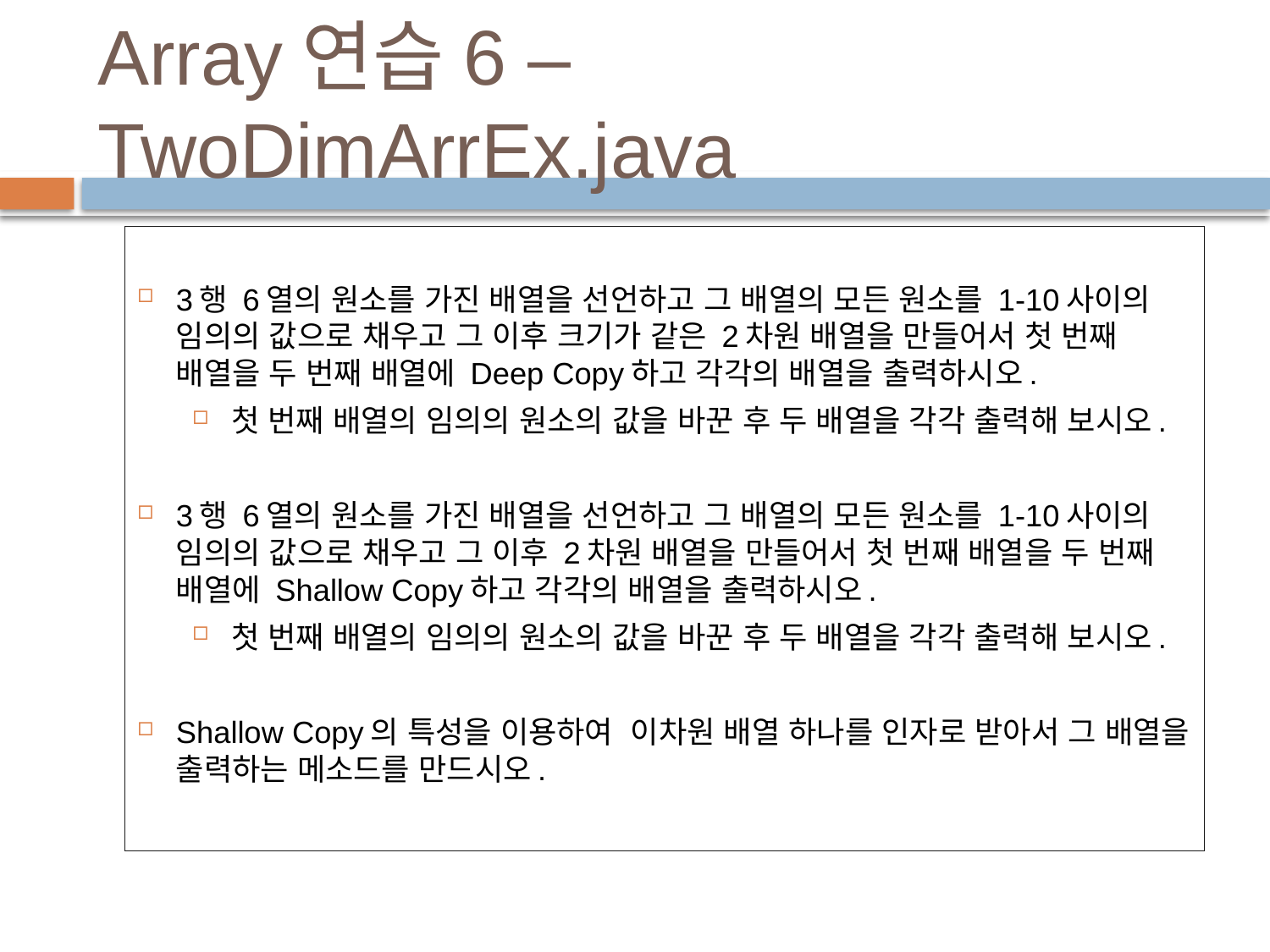

# Array연습6 – TwoDimArrEx.java

3행 6열의 원소를 가진 배열을 선언하고 그 배열의 모든 원소를 1-10사이의 임의의 값으로 채우고 그 이후 크기가 같은 2차원 배열을 만들어서 첫 번째 배열을 두 번째 배열에 Deep Copy하고 각각의 배열을 출력하시오.
첫 번째 배열의 임의의 원소의 값을 바꾼 후 두 배열을 각각 출력해 보시오.

3행 6열의 원소를 가진 배열을 선언하고 그 배열의 모든 원소를 1-10사이의 임의의 값으로 채우고 그 이후 2차원 배열을 만들어서 첫 번째 배열을 두 번째 배열에 Shallow Copy하고 각각의 배열을 출력하시오.
첫 번째 배열의 임의의 원소의 값을 바꾼 후 두 배열을 각각 출력해 보시오.

Shallow Copy의 특성을 이용하여  이차원 배열 하나를 인자로 받아서 그 배열을 출력하는 메소드를 만드시오.